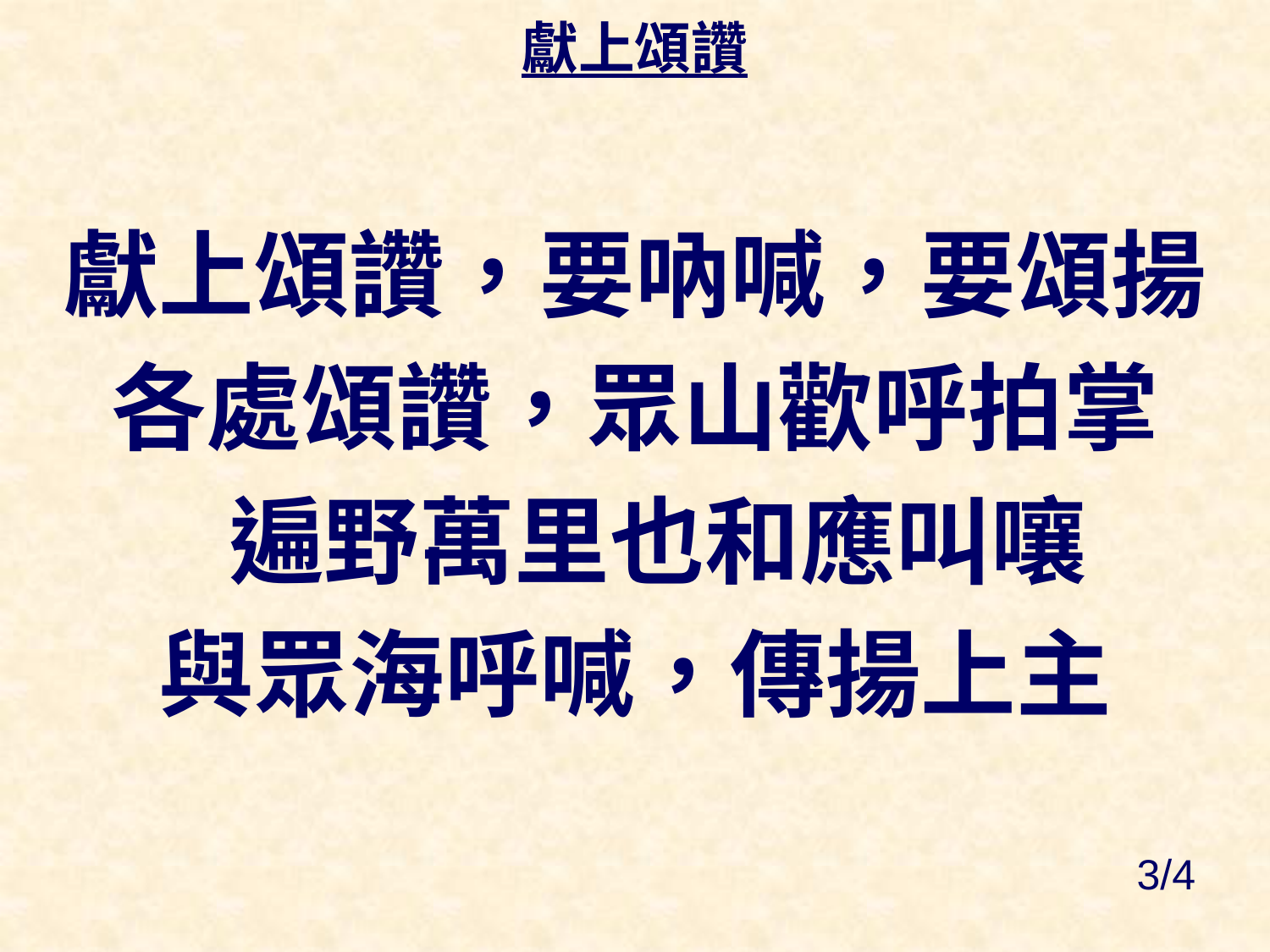

# 獻上頌讚
獻上頌讚，要吶喊，要頌揚
各處頌讚，眾山歡呼拍掌
 遍野萬里也和應叫嚷
與眾海呼喊，傳揚上主
3/4